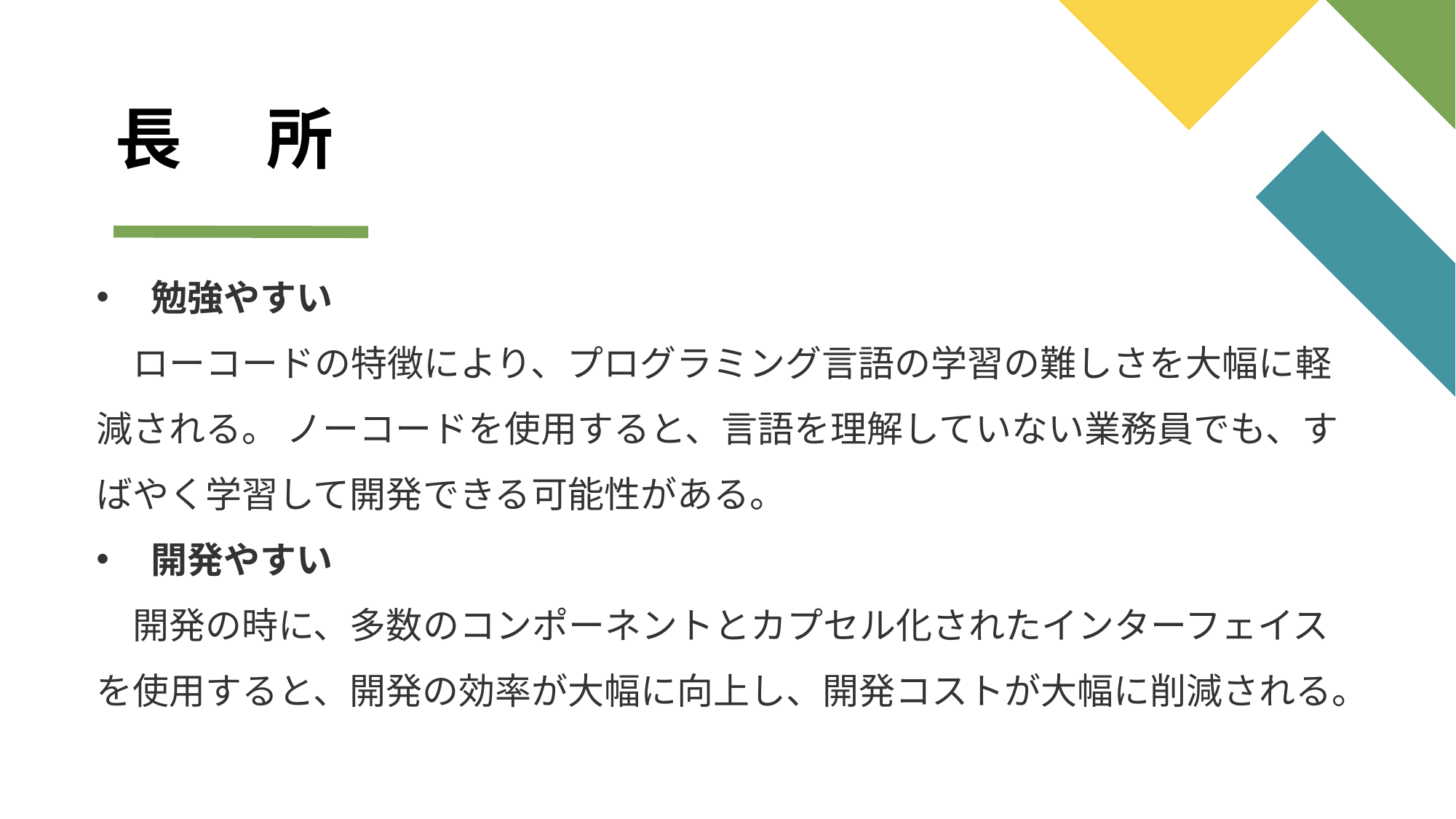

# 長     所
勉強やすい
　ローコードの特徴により、プログラミング言語の学習の難しさを大幅に軽減される。 ノーコードを使用すると、言語を理解していない業務員でも、すばやく学習して開発できる可能性がある。
開発やすい
　開発の時に、多数のコンポーネントとカプセル化されたインターフェイスを使用すると、開発の効率が大幅に向上し、開発コストが大幅に削減される。